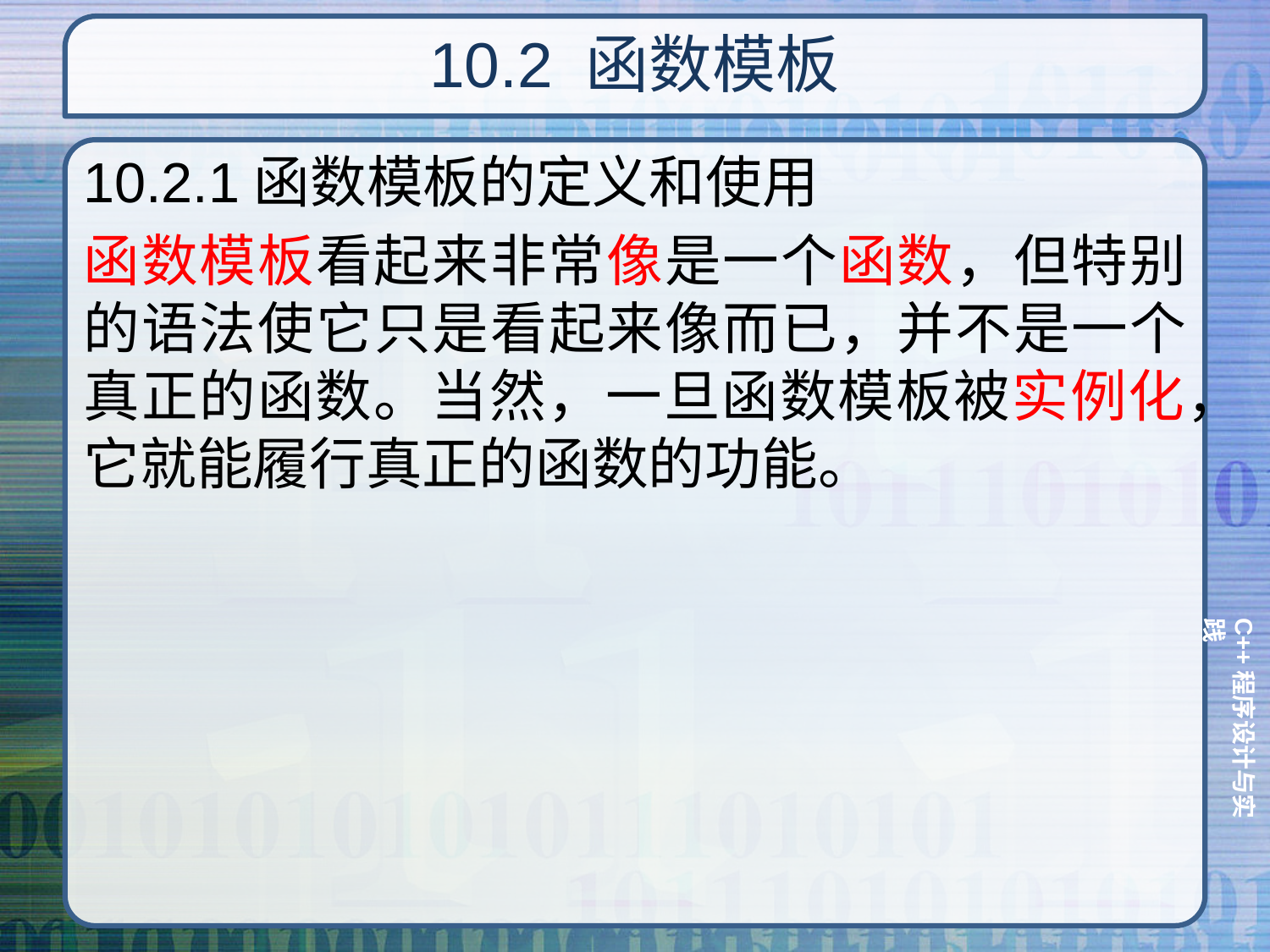

# 10.2 函数模板
10.2.1函数模板的定义和使用
函数模板看起来非常像是一个函数，但特别的语法使它只是看起来像而已，并不是一个真正的函数。当然，一旦函数模板被实例化，它就能履行真正的函数的功能。